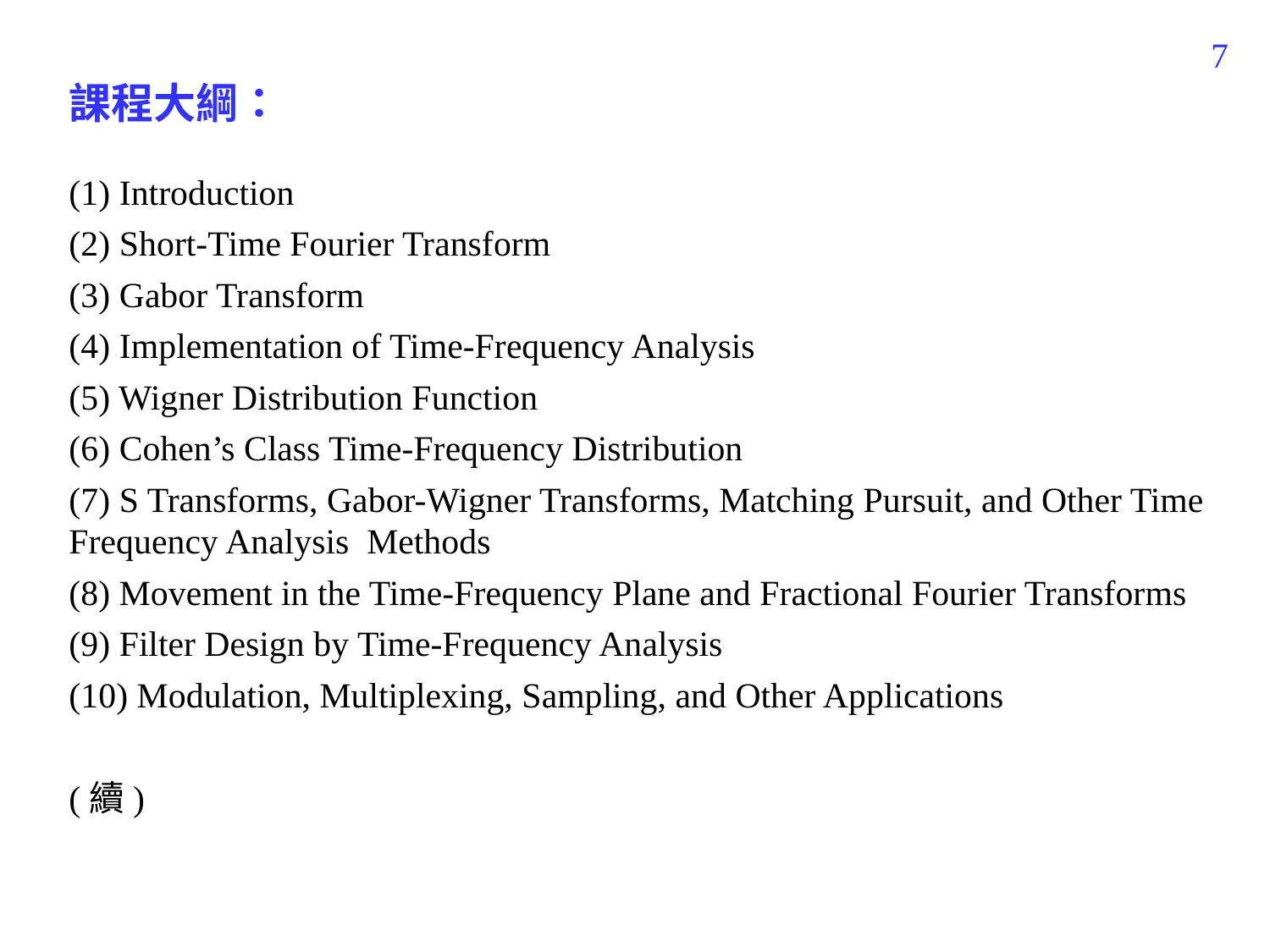

7
課程大綱：

(1) Introduction
(2) Short-Time Fourier Transform
(3) Gabor Transform
(4) Implementation of Time-Frequency Analysis
(5) Wigner Distribution Function
(6) Cohen’s Class Time-Frequency Distribution
(7) S Transforms, Gabor-Wigner Transforms, Matching Pursuit, and Other Time Frequency Analysis  Methods
(8) Movement in the Time-Frequency Plane and Fractional Fourier Transforms
(9) Filter Design by Time-Frequency Analysis
(10) Modulation, Multiplexing, Sampling, and Other Applications
(續)